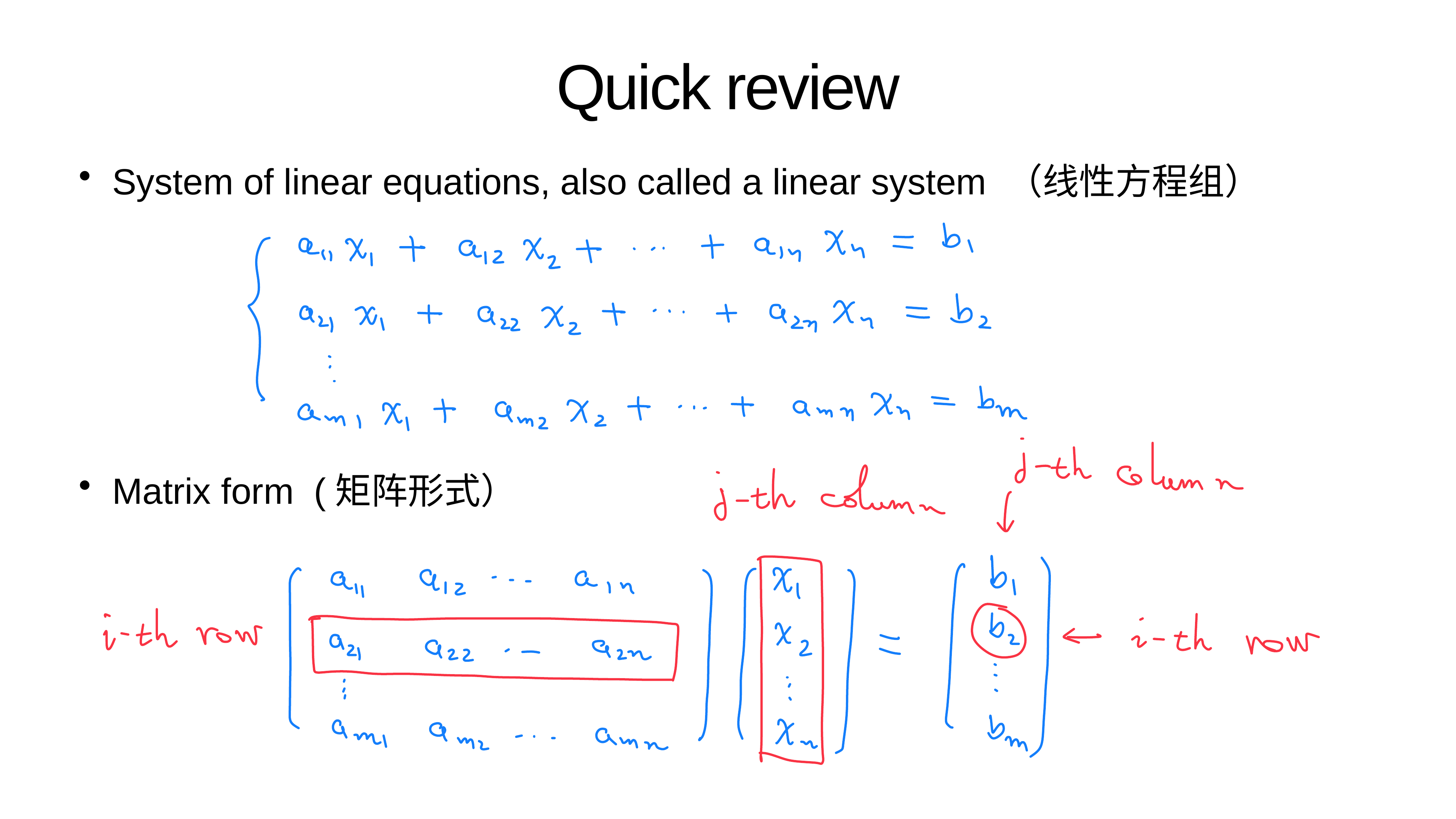

# Quick review
System of linear equations, also called a linear system （线性方程组）

Matrix form  (矩阵形式）